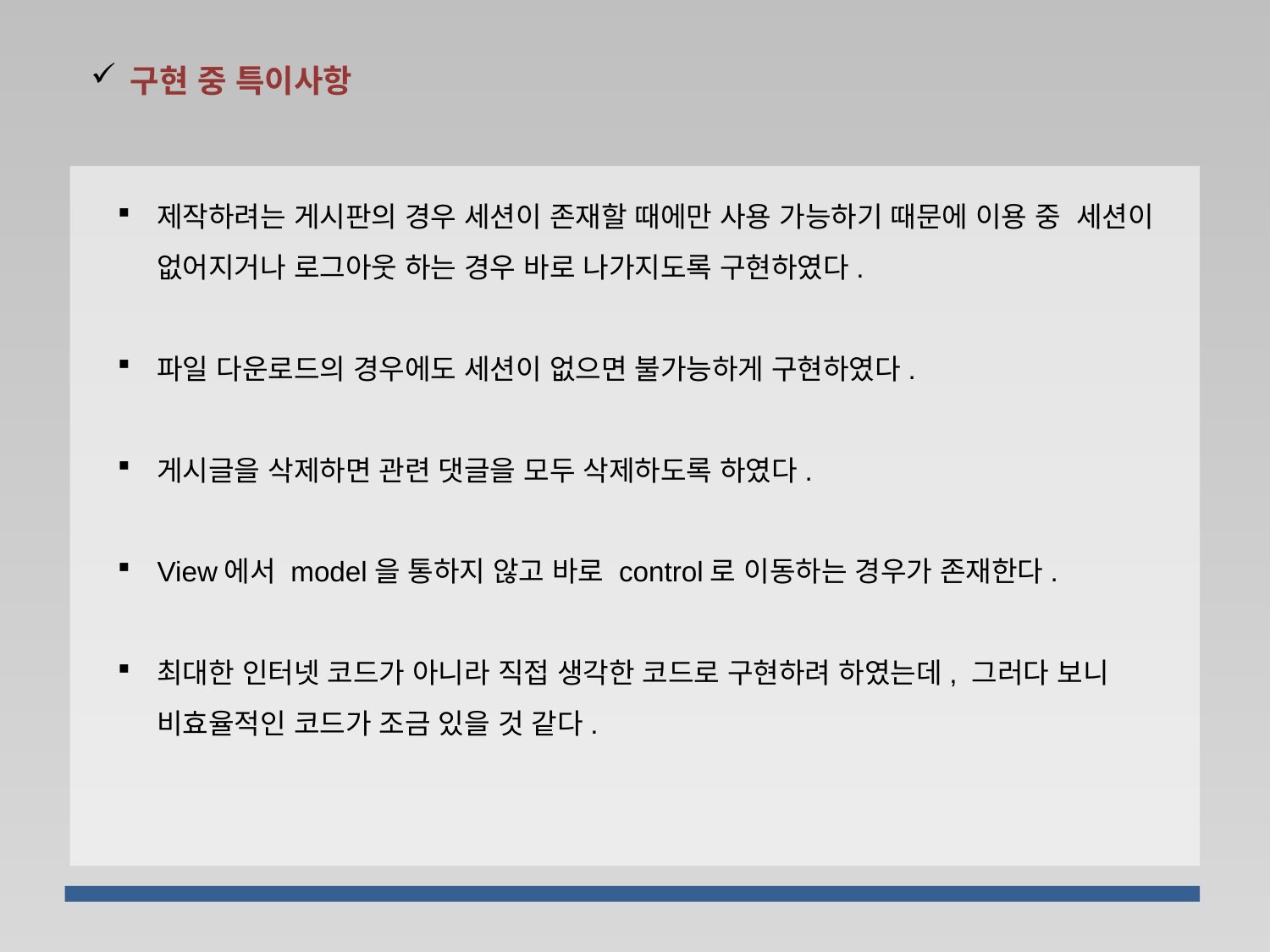

구현 중 특이사항

제작하려는 게시판의 경우 세션이 존재할 때에만 사용 가능하기 때문에 이용 중  세션이 없어지거나 로그아웃 하는 경우 바로 나가지도록 구현하였다.

파일 다운로드의 경우에도 세션이 없으면 불가능하게 구현하였다.

게시글을 삭제하면 관련 댓글을 모두 삭제하도록 하였다.

View에서 model을 통하지 않고 바로 control로 이동하는 경우가 존재한다.

최대한 인터넷 코드가 아니라 직접 생각한 코드로 구현하려 하였는데, 그러다 보니  비효율적인 코드가 조금 있을 것 같다.